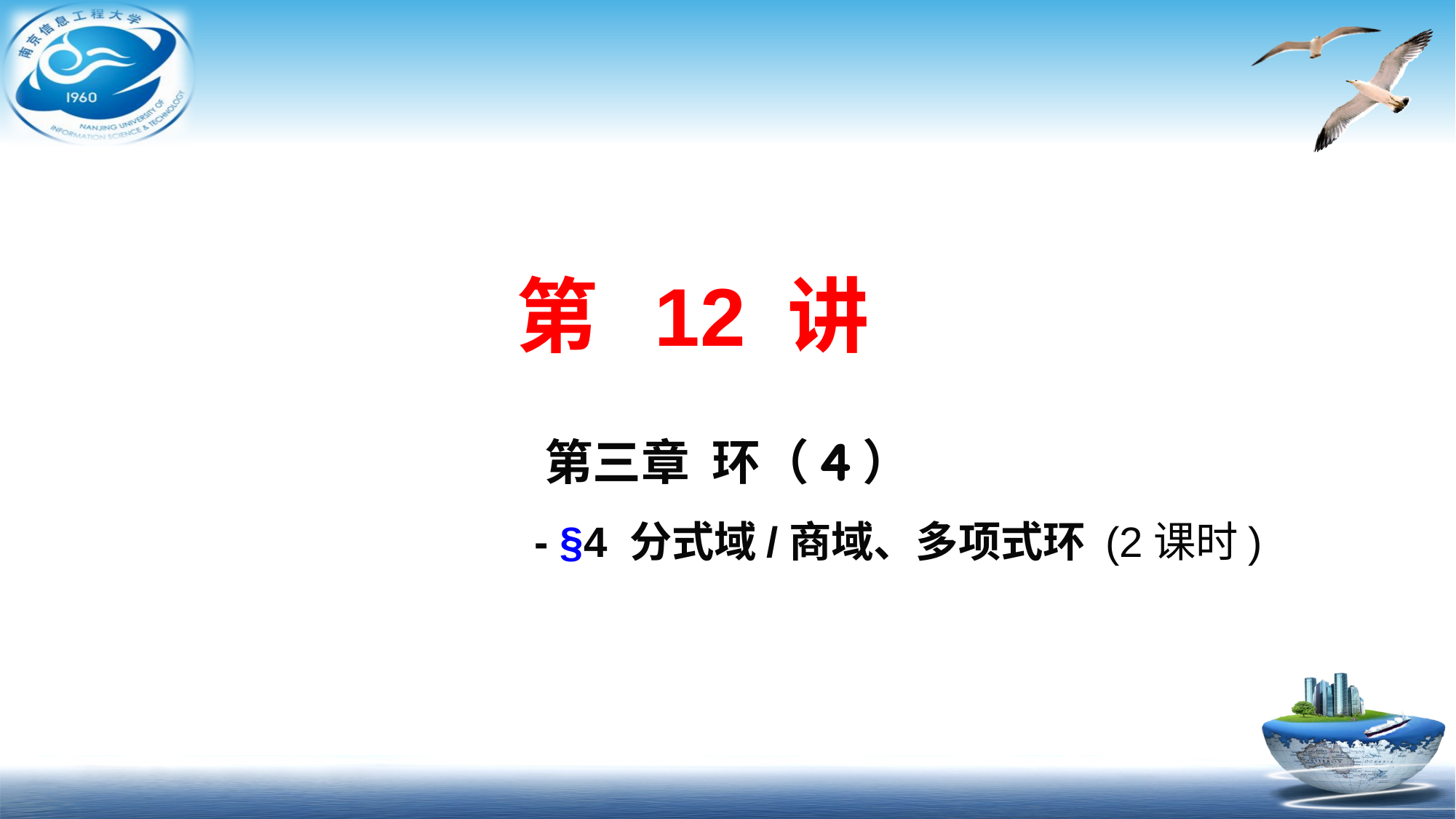

第  12 讲
第三章  环（4）
- §4 分式域/商域、多项式环 (2课时)